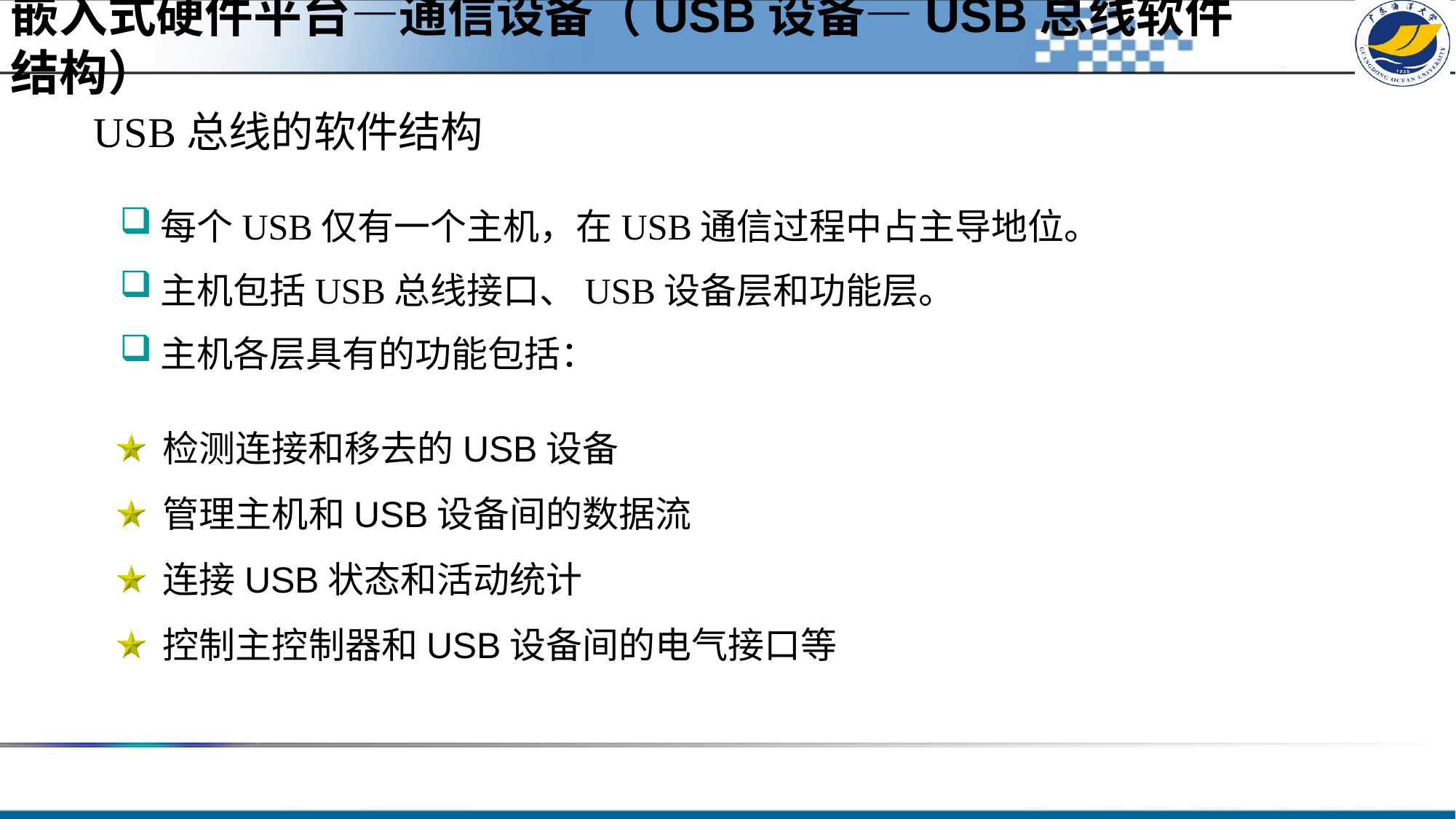

嵌入式硬件平台—通信设备（USB设备—USB总线软件结构）
# USB总线的软件结构
每个USB仅有一个主机，在USB通信过程中占主导地位。
主机包括USB总线接口、USB设备层和功能层。
主机各层具有的功能包括：
 检测连接和移去的USB设备
 管理主机和USB设备间的数据流
 连接USB状态和活动统计
 控制主控制器和USB设备间的电气接口等
116